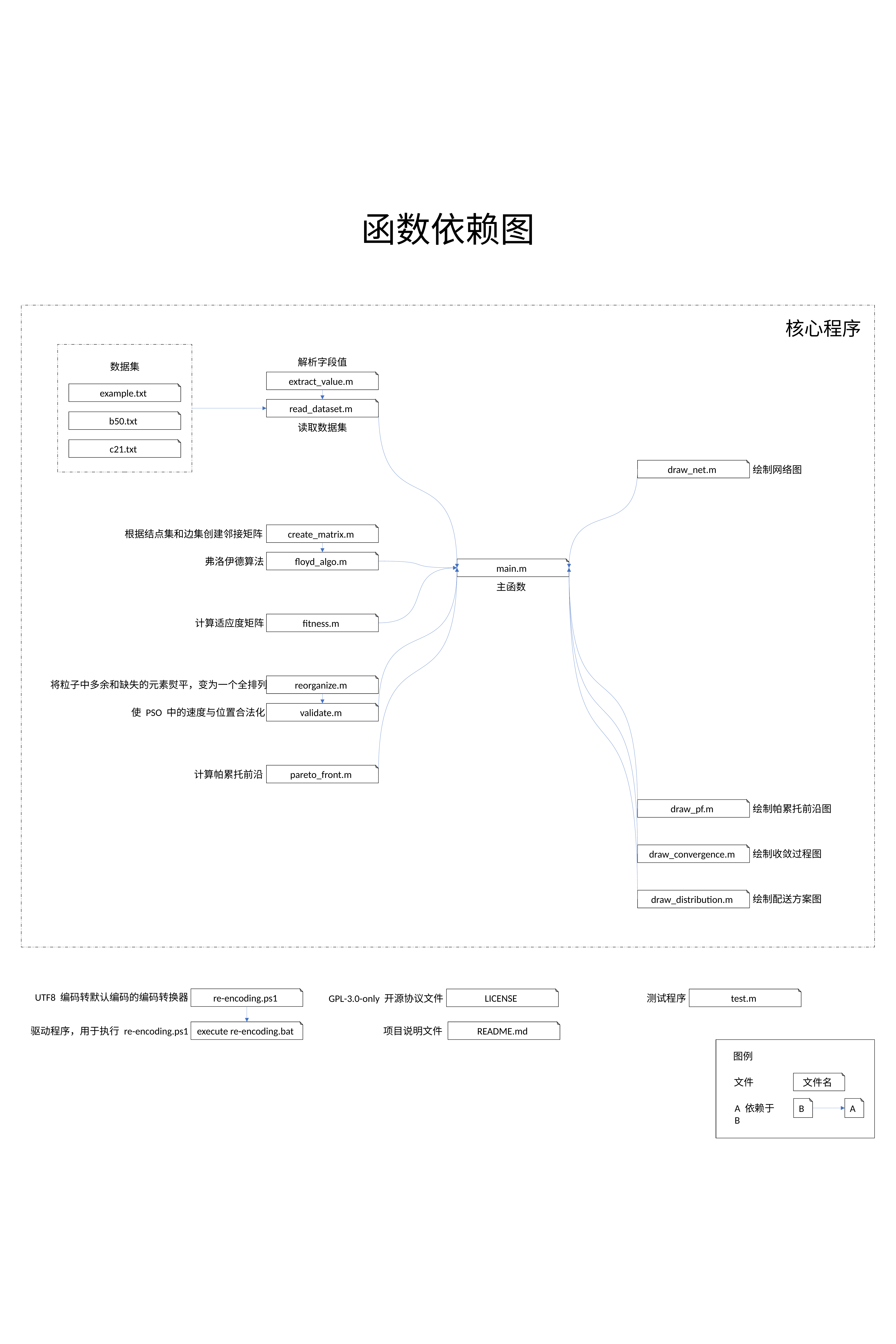

函数依赖图

核心程序

example.txt
数据集
b50.txt
c21.txt
解析字段值
extract_value.m
read_dataset.m
draw_net.m
读取数据集
绘制网络图
main.m
create_matrix.m
floyd_algo.m
根据结点集和边集创建邻接矩阵
弗洛伊德算法
fitness.m
主函数
计算适应度矩阵
reorganize.m
validate.m
将粒子中多余和缺失的元素熨平，变为一个全排列
使 PSO 中的速度与位置合法化
pareto_front.m
draw_pf.m
计算帕累托前沿
draw_convergence.m
绘制帕累托前沿图
draw_distribution.m
绘制收敛过程图
绘制配送方案图
LICENSE
test.m
README.md
re-encoding.ps1
execute re-encoding.bat
UTF8 编码转默认编码的编码转换器
测试程序
GPL-3.0-only 开源协议文件
项目说明文件
驱动程序，用于执行 re-encoding.ps1

图例
文件名
文件
B
A
A 依赖于 B